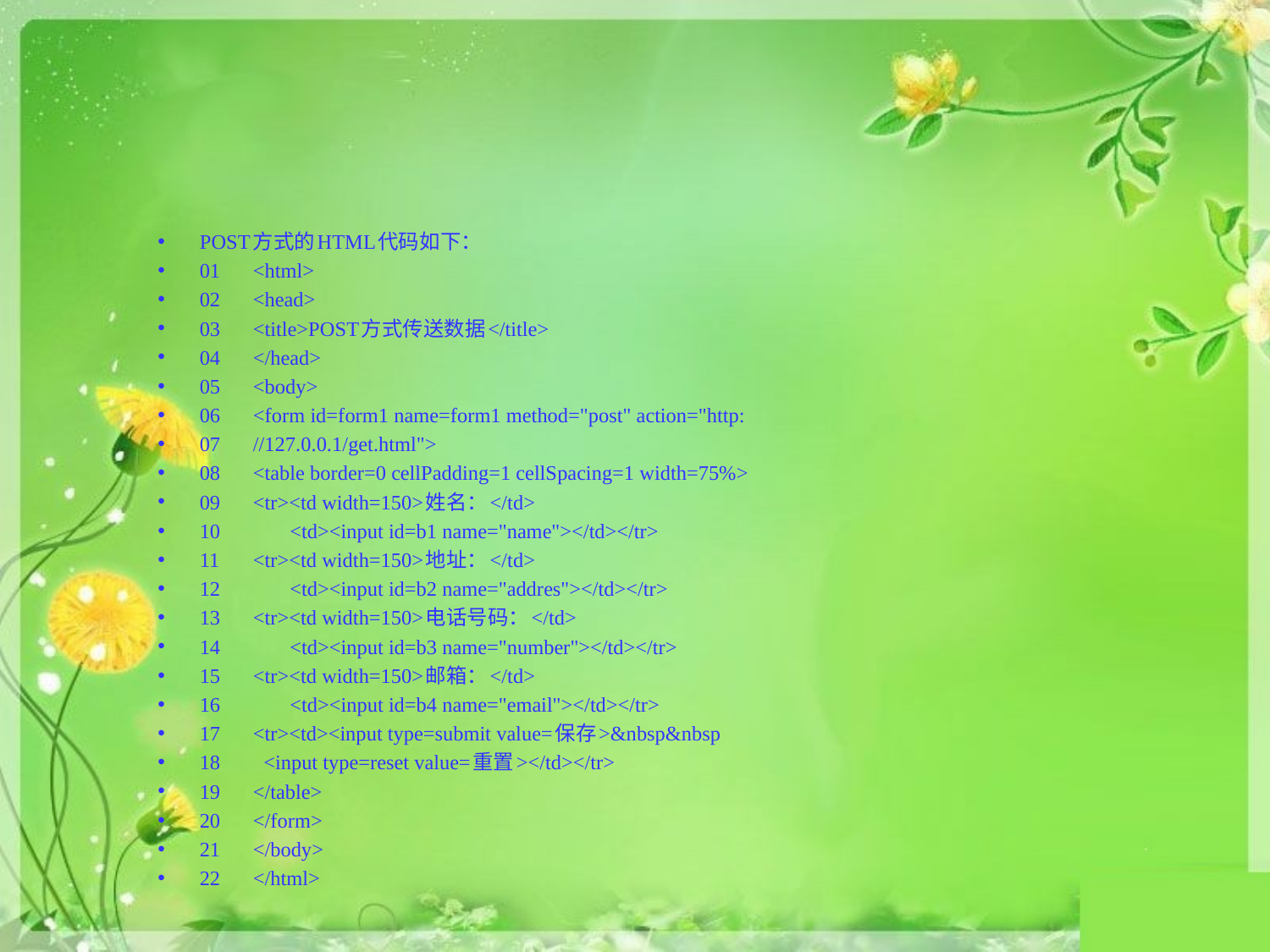

#
POST方式的HTML代码如下：
01	<html>
02	<head>
03	<title>POST方式传送数据</title>
04	</head>
05	<body>
06	<form id=form1 name=form1 method="post" action="http:
07	//127.0.0.1/get.html">
08	<table border=0 cellPadding=1 cellSpacing=1 width=75%>
09	<tr><td width=150>姓名：</td>
10	       <td><input id=b1 name="name"></td></tr>
11	<tr><td width=150>地址：</td>
12	       <td><input id=b2 name="addres"></td></tr>
13	<tr><td width=150>电话号码：</td>
14	       <td><input id=b3 name="number"></td></tr>
15	<tr><td width=150>邮箱：</td>
16	       <td><input id=b4 name="email"></td></tr>
17	<tr><td><input type=submit value=保存>&nbsp&nbsp
18		  <input type=reset value=重置></td></tr>
19	</table>
20	</form>
21	</body>
22	</html>